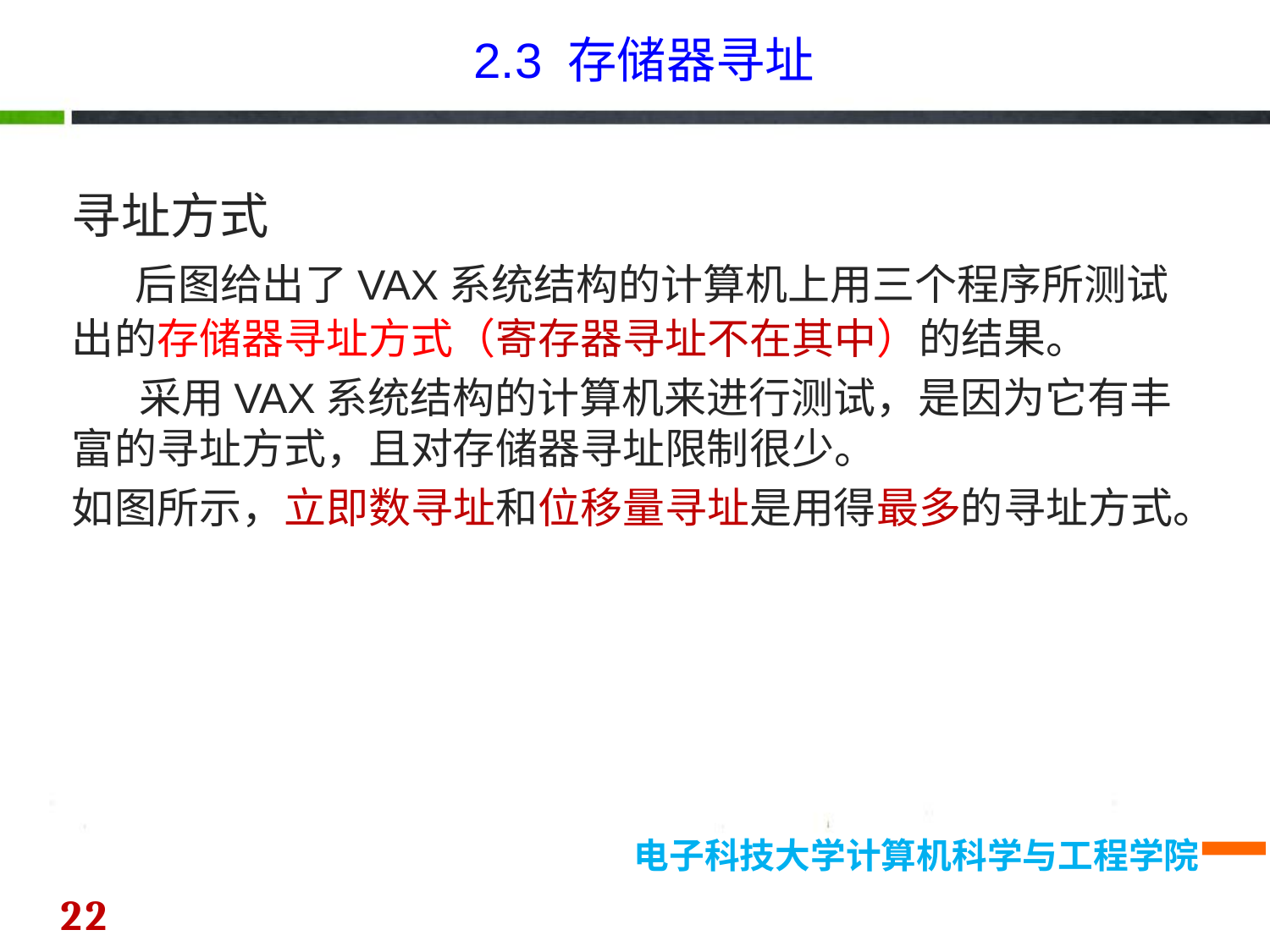

2.3 存储器寻址
寻址方式
     后图给出了VAX系统结构的计算机上用三个程序所测试出的存储器寻址方式（寄存器寻址不在其中）的结果。
      采用VAX系统结构的计算机来进行测试，是因为它有丰富的寻址方式，且对存储器寻址限制很少。
如图所示，立即数寻址和位移量寻址是用得最多的寻址方式。